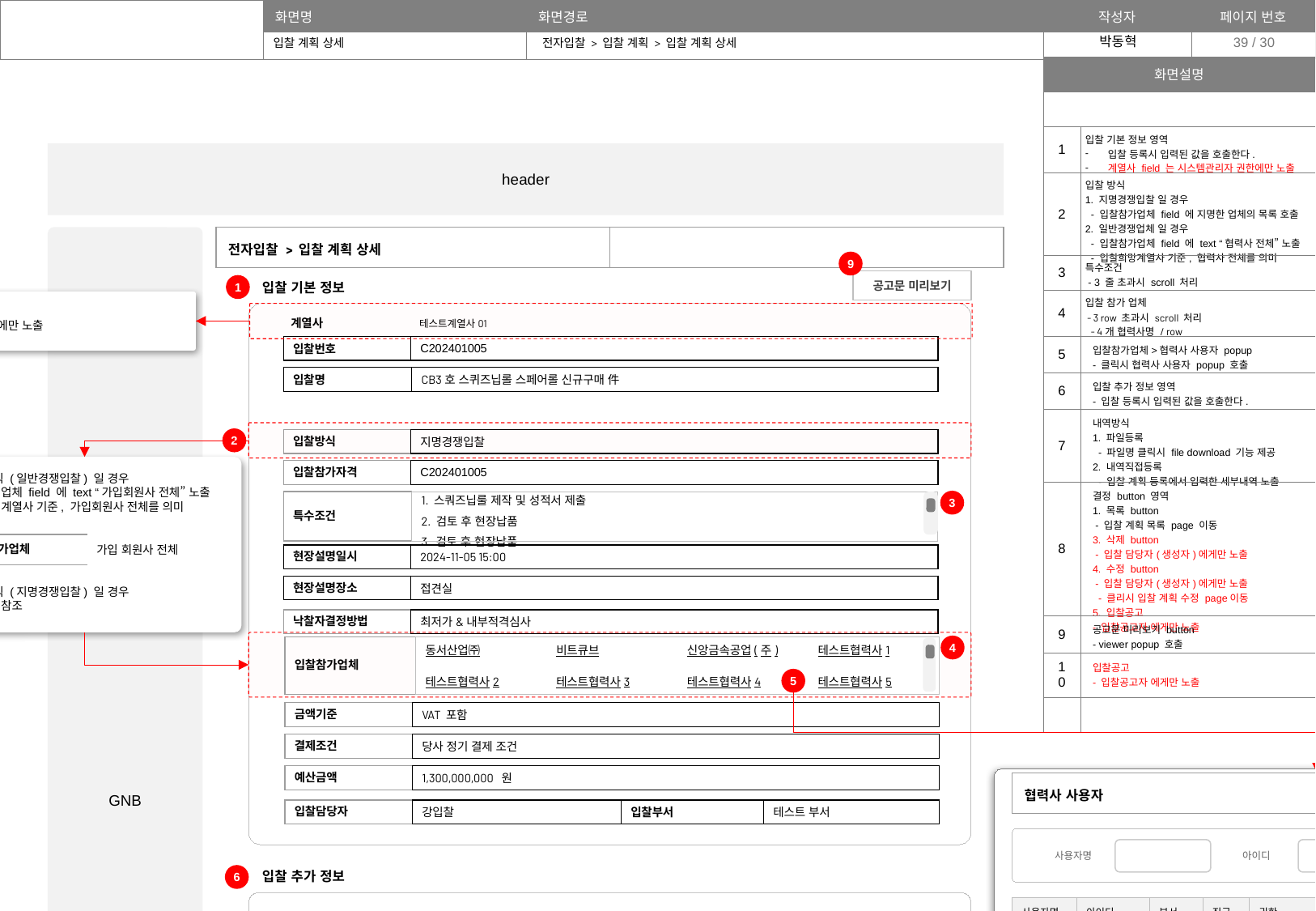

39
입찰 계획 상세
전자입찰 > 입찰 계획 > 입찰 계획 상세
| 화면설명 |  |
| --- | --- |
|  |  |
| 1 | 입찰 기본 정보 영역 입찰 등록시 입력된 값을 호출한다. 계열사 field 는 시스템관리자 권한에만 노출 |
| 2 | 입찰 방식 1. 지명경쟁입찰 일 경우 - 입찰참가업체 field 에 지명한 업체의 목록 호출 2. 일반경쟁업체 일 경우 - 입찰참가업체 field 에 text “협력사 전체” 노출 - 입찰희망계열사 기준, 협력사 전체를 의미 |
| 3 | 특수조건 - 3 줄 초과시 scroll 처리 |
| 4 | 입찰 참가 업체 - 3 row 초과시 scroll 처리 - 4개 협력사명 / row |
| 5 | 입찰참가업체>협력사 사용자 popup - 클릭시 협력사 사용자 popup 호출 |
| 6 | 입찰 추가 정보 영역 - 입찰 등록시 입력된 값을 호출한다. |
| 7 | 내역방식 1. 파일등록 - 파일명 클릭시 file download 기능 제공 2. 내역직접등록 - 입찰 계획 등록에서 입력한 세부내역 노출 |
| 8 | 결정 button 영역 1. 목록 button - 입찰 계획 목록 page 이동 3. 삭제 button - 입찰 담당자(생성자)에게만 노출 4. 수정 button - 입찰 담당자(생성자)에게만 노출 - 클리시 입찰 계획 수정 page이동 5. 입찰공고 - 입찰공고자 에게만 노출 |
| 9 | 공고문 미리보기 button - viewer popup 호출 |
| 10 | 입찰공고 - 입찰공고자 에게만 노출 |
|  |  |
header
GNB
| 전자입찰 > 입찰 계획 상세 |  |
| --- | --- |
9
공고문 미리보기
입찰 기본 정보
1
계열사 field
- 시스템 관리자 권한에만 노출

| 계열사 | 테스트계열사01 |  |
| --- | --- | --- |
| 입찰번호 | C202401005 |
| --- | --- |
| 입찰명 | CB3호 스퀴즈닙롤 스페어롤 신규구매 件 |
| --- | --- |

2
| 입찰방식 | 지명경쟁입찰 |
| --- | --- |
1. 입찰 방식 (일반경쟁입찰) 일 경우
- 입찰 참가 업체 field 에 text “가입회원사 전체” 노출
- 가입 희명 계열사 기준, 가입회원사 전체를 의미
- field 에시

2. 입찰 방식 (지명경쟁입찰) 일 경우
- 화면 설계 참조
| 입찰참가자격 | C202401005 |
| --- | --- |
3
| 특수조건 | 1. 스쿼즈닙룰 제작 및 성적서 제출 2. 검토 후 현장납품 3. 검토 후 현장납품 |
| --- | --- |

| 입찰참가업체 | 가입 회원사 전체 |
| --- | --- |
| 현장설명일시 | 2024-11-05 15:00 |
| --- | --- |
| 현장설명장소 | 접견실 |
| --- | --- |
| 낙찰자결정방법 | 최저가&내부적격심사 |
| --- | --- |

4
| 입찰참가업체 | 동서산업㈜ 테스트협력사2 | 비트큐브 테스트협력사3 | 신앙금속공업(주) 테스트협력사4 | 테스트협력사1 테스트협력사5 |
| --- | --- | --- | --- | --- |

5
| 금액기준 | VAT 포함 |
| --- | --- |
| 결제조건 | 당사 정기 결제 조건 |
| --- | --- |
| 예산금액 | 1,300,000,000 원 |
| --- | --- |

| 협력사 사용자 | X |
| --- | --- |
| 입찰담당자 | 강입찰 | 입찰부서 | 테스트 부서 |
| --- | --- | --- | --- |

사용자명

아이디

검색
입찰 추가 정보
6

| 사용자명 | 아이디 | 부서 | 직급 | 권한 | 전화번호 | 휴대폰 | 이메일 |
| --- | --- | --- | --- | --- | --- | --- | --- |
| 홍일등 | testuser01 |  | 대표 | 업체관리자 | 02-2345-2345 | 010-2345-1001 | sample1@sample.com |
| 홍이등 | testuser02 | 관리부 | 이사 | 일반사용자 | 02-2345-2345 | 010-2345-1002 | sample2@sample.com |
| 홍삼등 | testuser03 | 영업부 | 이사 | 일반사용자 | 02-2345-2345 | 010-2345-1003 | sample3@sample.com |
| 홍사등 | testuser04 | 영업부 | 상무 | 일반사용자 | 02-2345-2345 | 010-2345-1004 | sample12345@sample.com |
| 제출시작일시 | 2024-11-11 15:00 | 제출마감일시 | 2024-01-15 15:00 |
| --- | --- | --- | --- |
| 개찰자 | 강개찰 | 입찰공고자 | 강공고 |
| --- | --- | --- | --- |
| 낙찰자 | 강낙찰 |  |  |
| --- | --- | --- | --- |

| 내역방식 | 파일등록 | 납품조건 | 현장납품 |
| --- | --- | --- | --- |
7
1. 내역방식 (파일등록) 일 경우
 - 파일명 클릭시 file download 기능 제공
| 세부내역 | 팬택입찰\_세부파일\_첨부1.docx |
| --- | --- |

>>
⋯
>
3
4
5
<
1
2
<<

| 세부내역 | 품목명 | 규격 | 수량 | 단위 | 단가 | 합계 |
| --- | --- | --- | --- | --- | --- | --- |
|  | 테스트 상품01 | 테스트규격01 | 100,000 | EA | 10,000 | 1,000,000,000 |
|  | 테스트 상품02 | 테스트규격02 | 10,000 | EA | 10,000 | 100,000,000 |
|  | 테스트 상품03 | 테스트규격03 | 10,000 | EA | 10,000 | 100,000,000 |
|  | 테스트 상품테스트상⋯ | 테스트규격테스트규격0⋯ | 10,000 | 박스 | 10,000 | 100,000,000 |
|  |  |  |  |  | 총합계 | 1,300,000,000 |
닫기
2. 내역방식 (내역직접등록) 일 경우
 - 입찰 계획 등록에서 입력한 세부내역 노출
| 첨부파일 |  | 팬택입찰\_첨부1.docx 팬택입찰\_첨부2.docx 팬택입찰\_첨부3 docx |
| --- | --- | --- |

목록
삭제
수정
입찰공고
8
10
footer

| 입찰계획 삭제 | X |
| --- | --- |
입찰이 공고되면 입찰 계획 수정이 제한됩니다.
입찰공고 하시겠습니까?
입찰계획을 삭제하시면 아래 삭제사유가 입찰 공고자에게 이메일로 발송 됩니다.
(필수) 삭제 사유 입력
취소
입찰공고
삭제
취소
입찰방식 (지명경쟁입찰)일 경우
카카오톡 발송
입찰 공고자에게 카카오톡 발송
입찰 계획 수정 page 이동
카카오톡 발송
템플릿코드 : E-Bid008
참조 : 본 문서 마지막 페이지 (별첨 1. 메시지 템플릿) 참조
카카오톡 발송
템플릿코드 : E-Bid004
참조 : 본 문서 마지막 페이지 (별첨 1. 메시지 템플릿) 참조